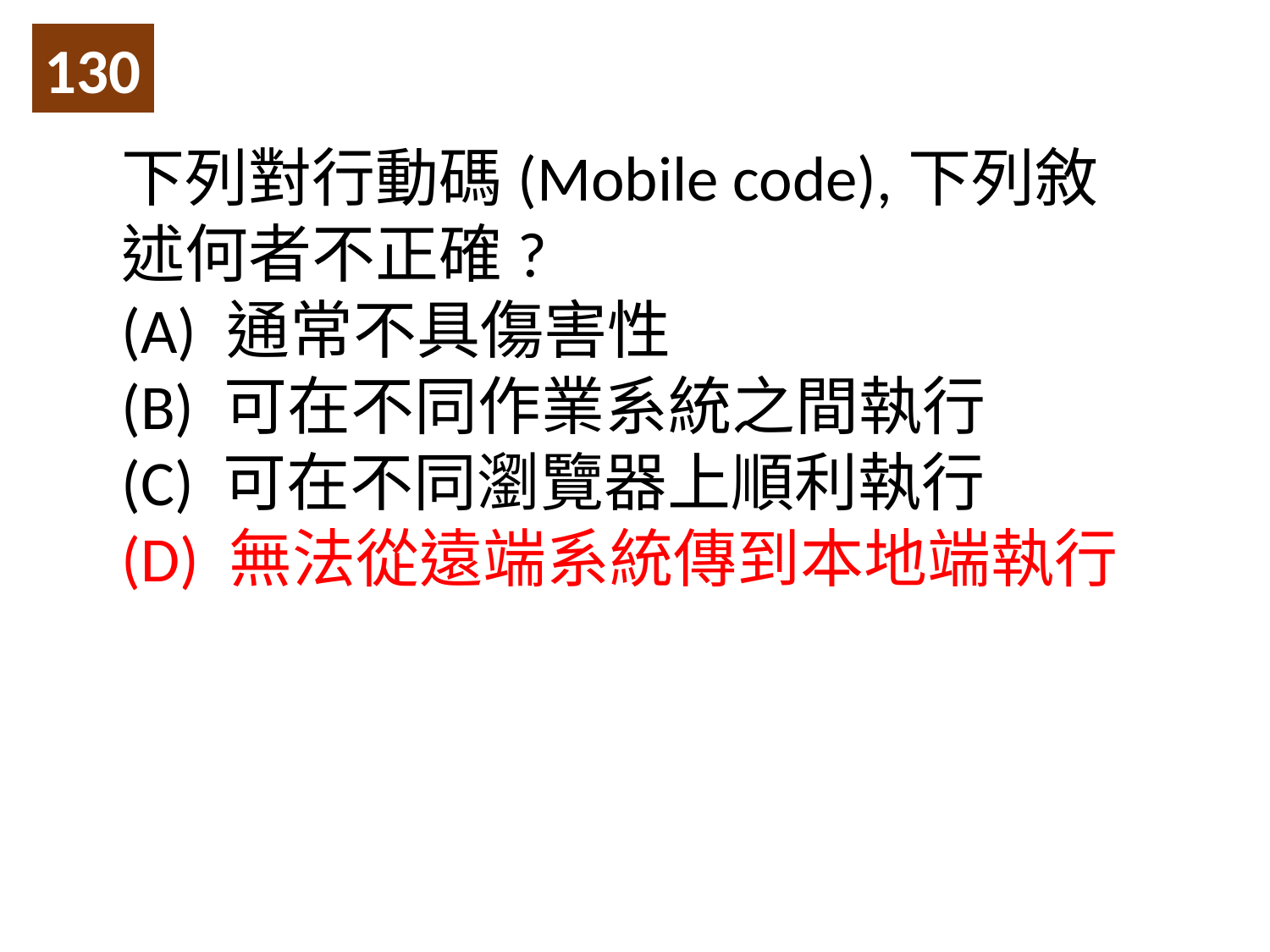

130
下列對行動碼(Mobile code),下列敘述何者不正確?
(A) 通常不具傷害性
(B) 可在不同作業系統之間執行
(C) 可在不同瀏覽器上順利執行
(D) 無法從遠端系統傳到本地端執行